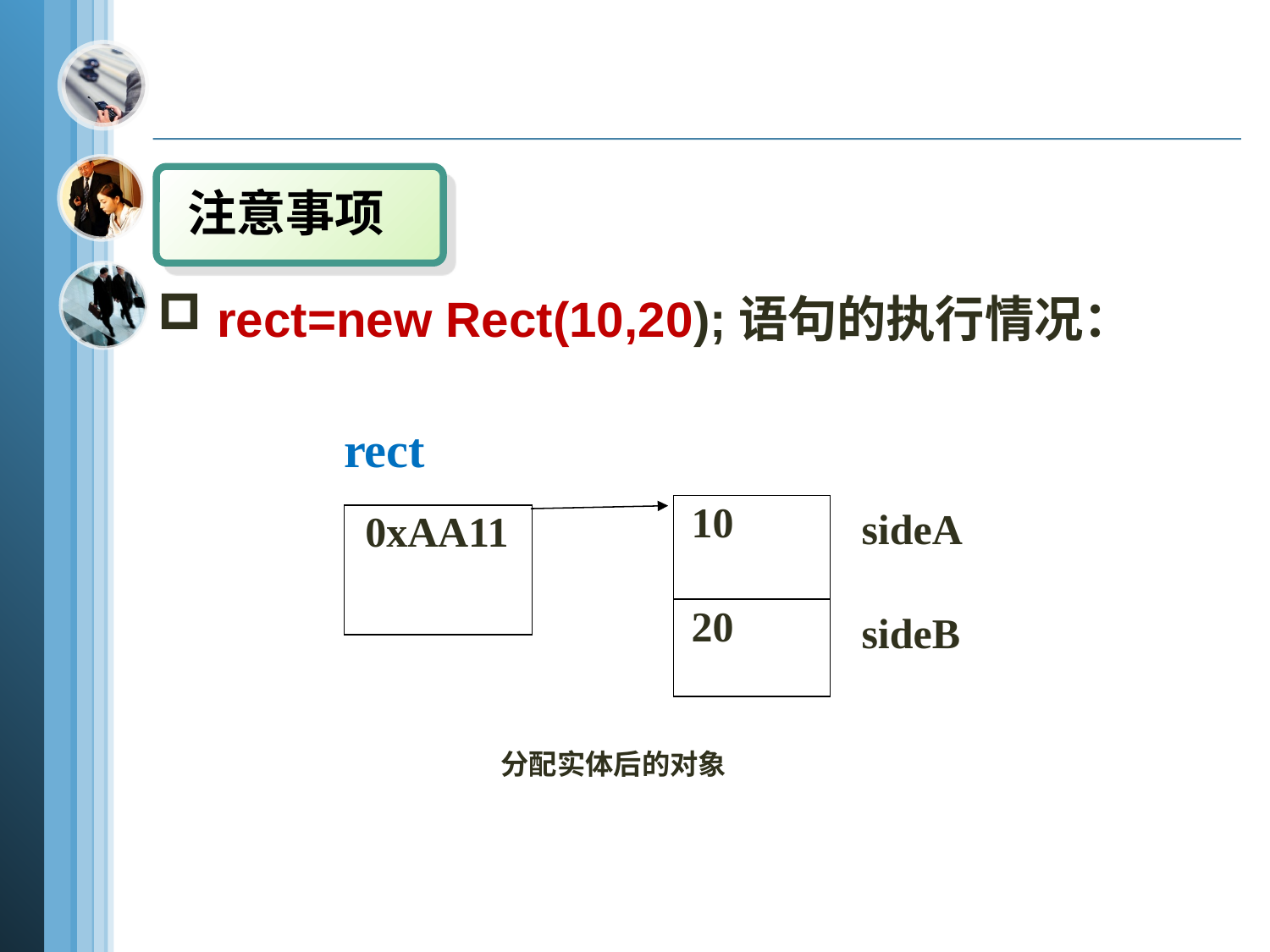

注意事项
 rect=new Rect(10,20);语句的执行情况：
rect
  10
  20
sideA
sideB
  0xAA11

        分配实体后的对象